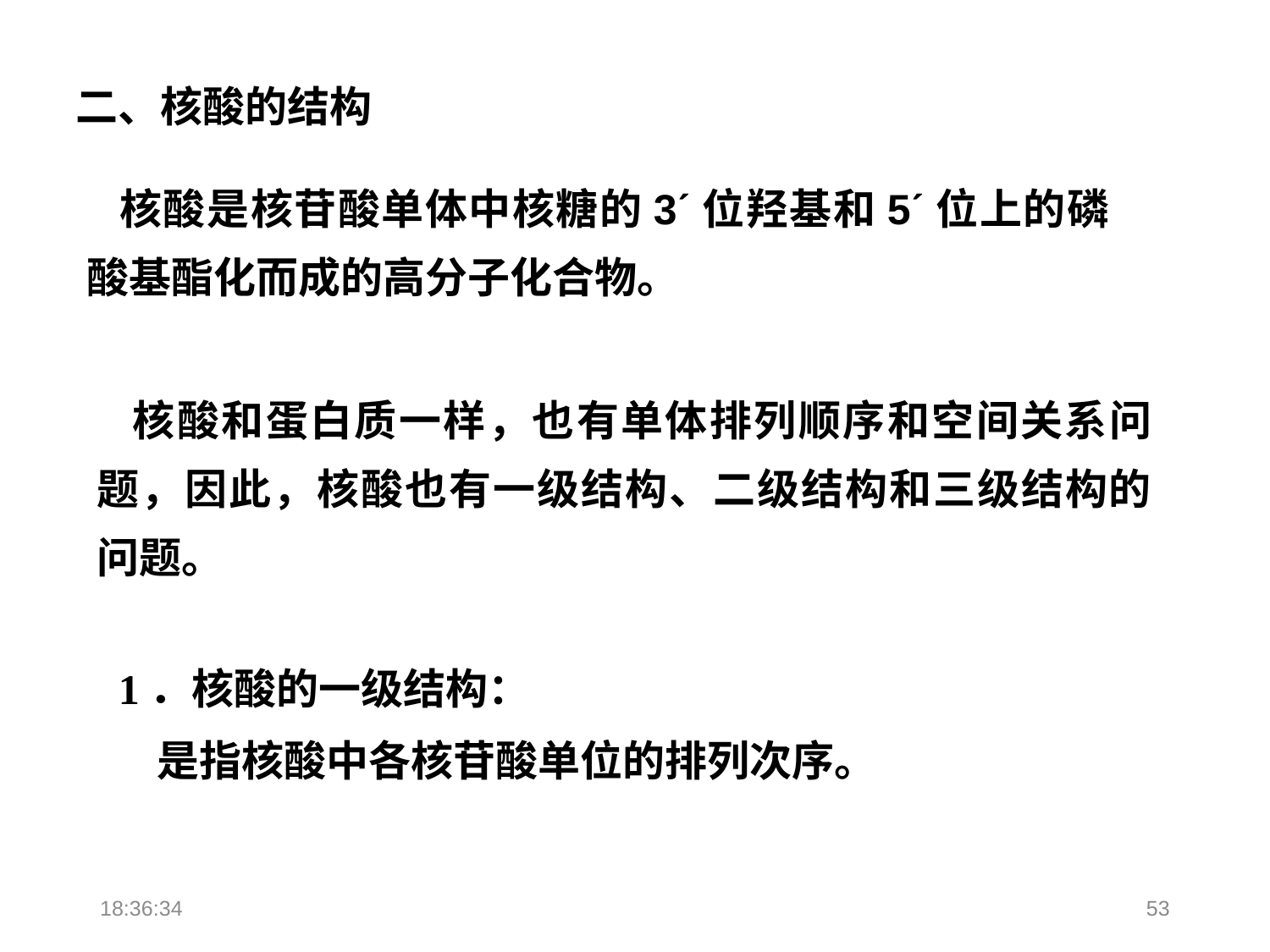

二、核酸的结构
  核酸是核苷酸单体中核糖的3ˊ位羟基和5ˊ位上的磷酸基酯化而成的高分子化合物。
  核酸和蛋白质一样，也有单体排列顺序和空间关系问题，因此，核酸也有一级结构、二级结构和三级结构的问题。
1．核酸的一级结构：
   是指核酸中各核苷酸单位的排列次序。
18:36:34
53